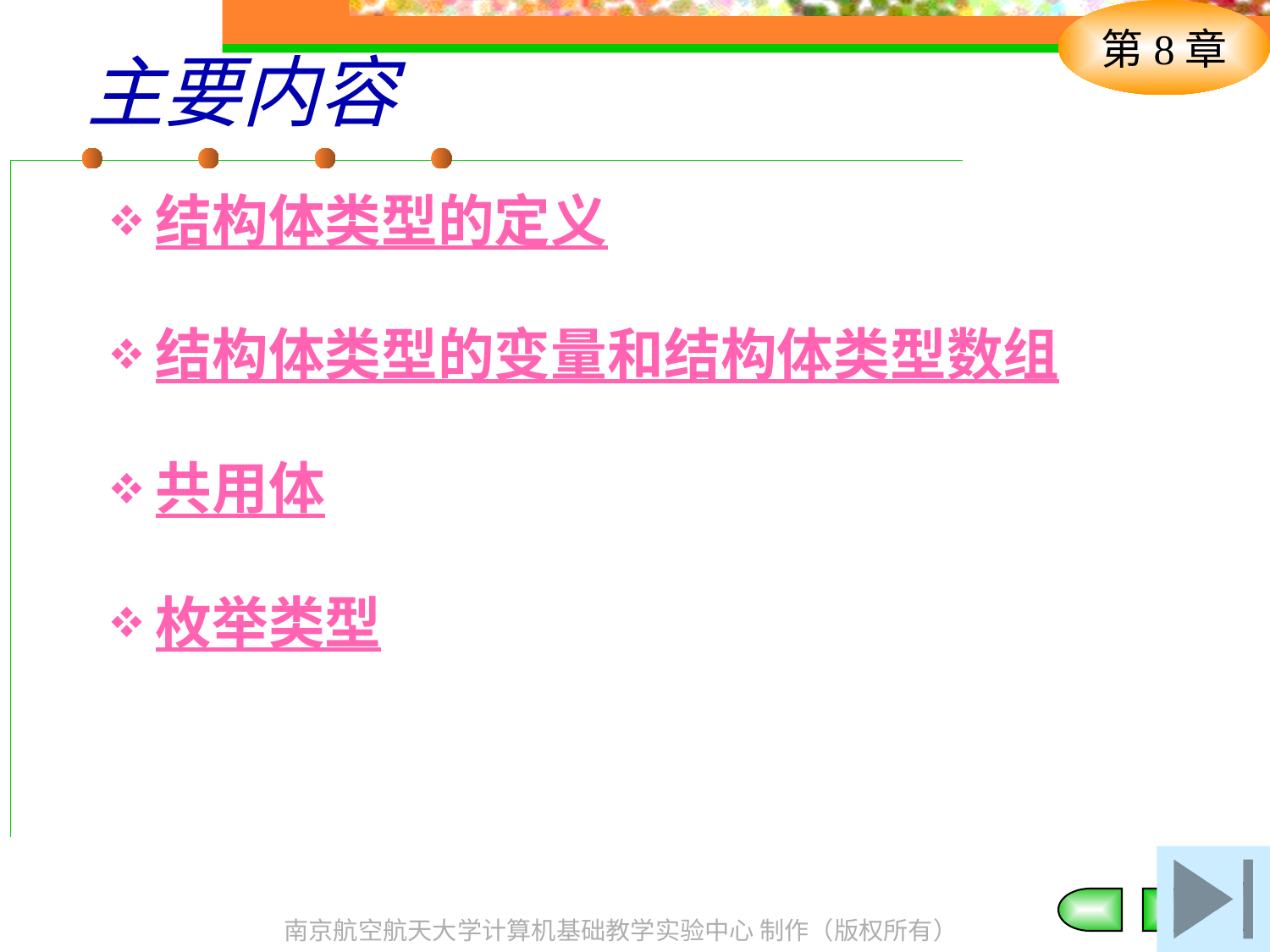

# 主要内容
结构体类型的定义
结构体类型的变量和结构体类型数组
共用体
枚举类型